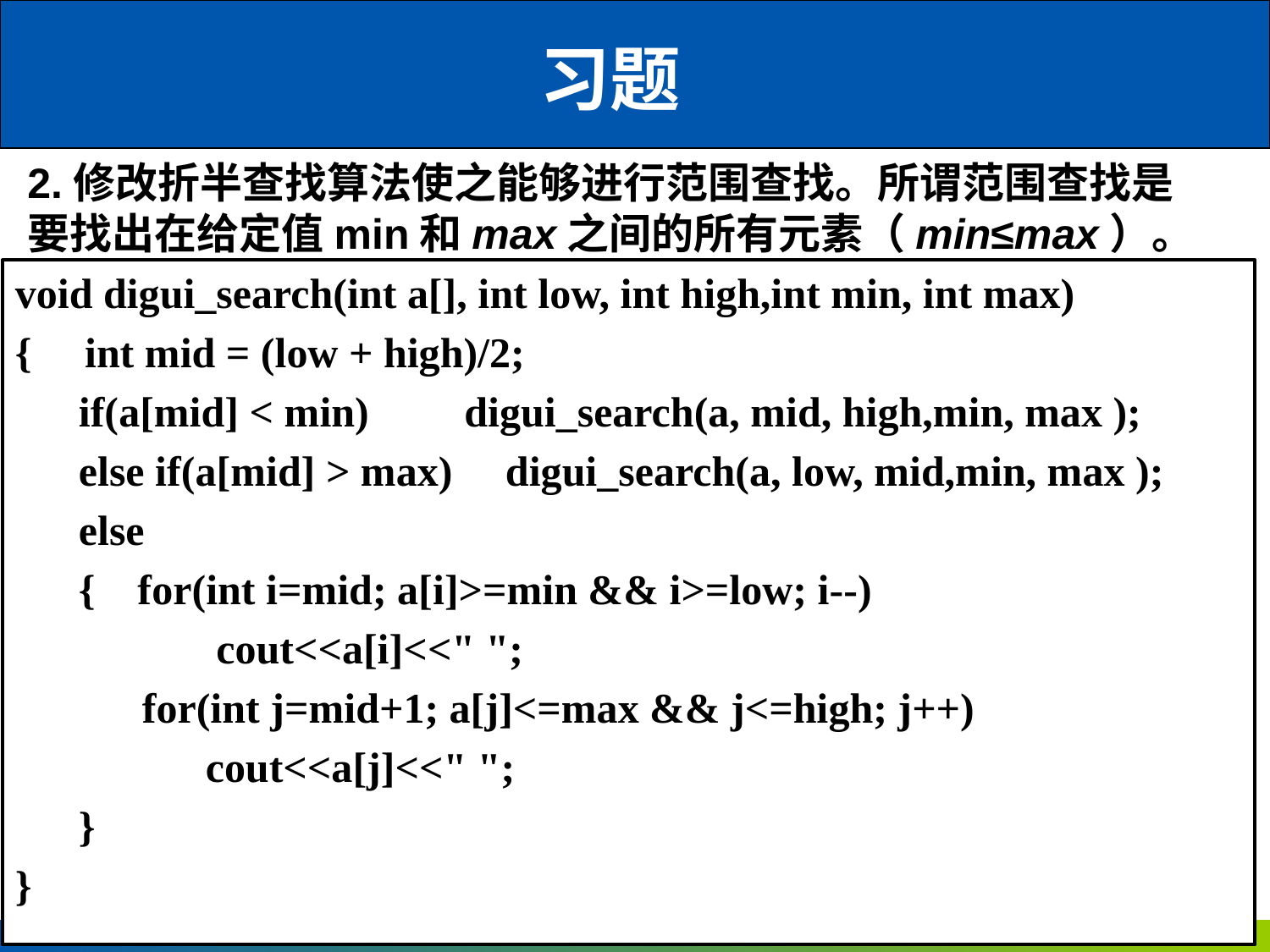

# 习题
2.修改折半查找算法使之能够进行范围查找。所谓范围查找是要找出在给定值min和max之间的所有元素（min≤max）。
void digui_search(int a[], int low, int high,int min, int max)
{     int mid = (low + high)/2;
      if(a[mid] < min)         digui_search(a, mid, high,min, max );
      else if(a[mid] > max)     digui_search(a, low, mid,min, max );
      else
      {    for(int i=mid; a[i]>=min && i>=low; i--)
                   cout<<a[i]<<" ";
            for(int j=mid+1; a[j]<=max && j<=high; j++)
                  cout<<a[j]<<" ";
      }
}